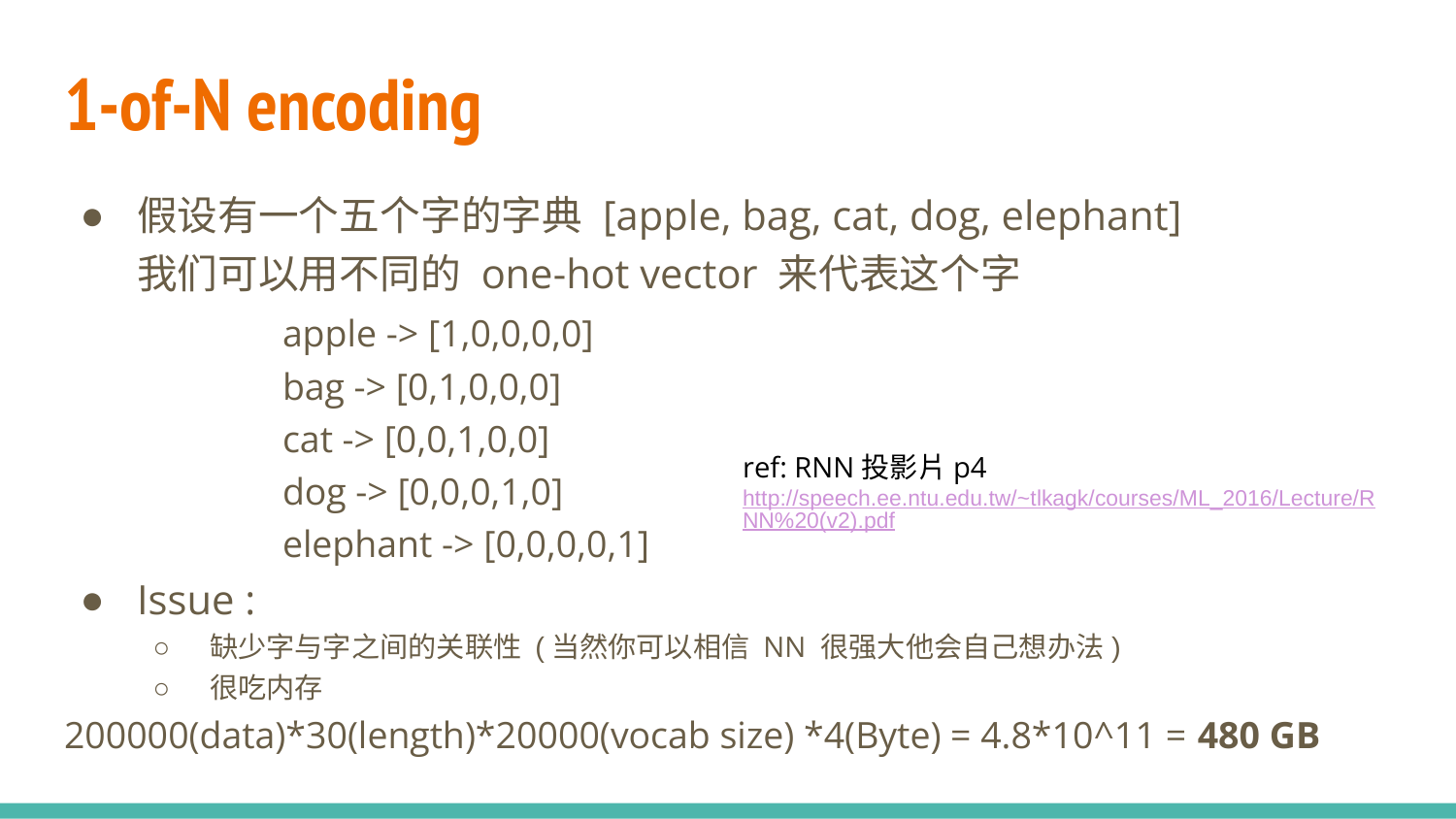

# 1-of-N encoding
假设有一个五个字的字典 [apple, bag, cat, dog, elephant]
我们可以用不同的 one-hot vector 来代表这个字
	apple -> [1,0,0,0,0]
	bag -> [0,1,0,0,0]
	cat -> [0,0,1,0,0]
	dog -> [0,0,0,1,0]
	elephant -> [0,0,0,0,1]
Issue :
缺少字与字之间的关联性 (当然你可以相信 NN 很强大他会自己想办法)
很吃内存
200000(data)*30(length)*20000(vocab size) *4(Byte) = 4.8*10^11 = 480 GB

ref: RNN投影片p4 http://speech.ee.ntu.edu.tw/~tlkagk/courses/ML_2016/Lecture/RNN%20(v2).pdf